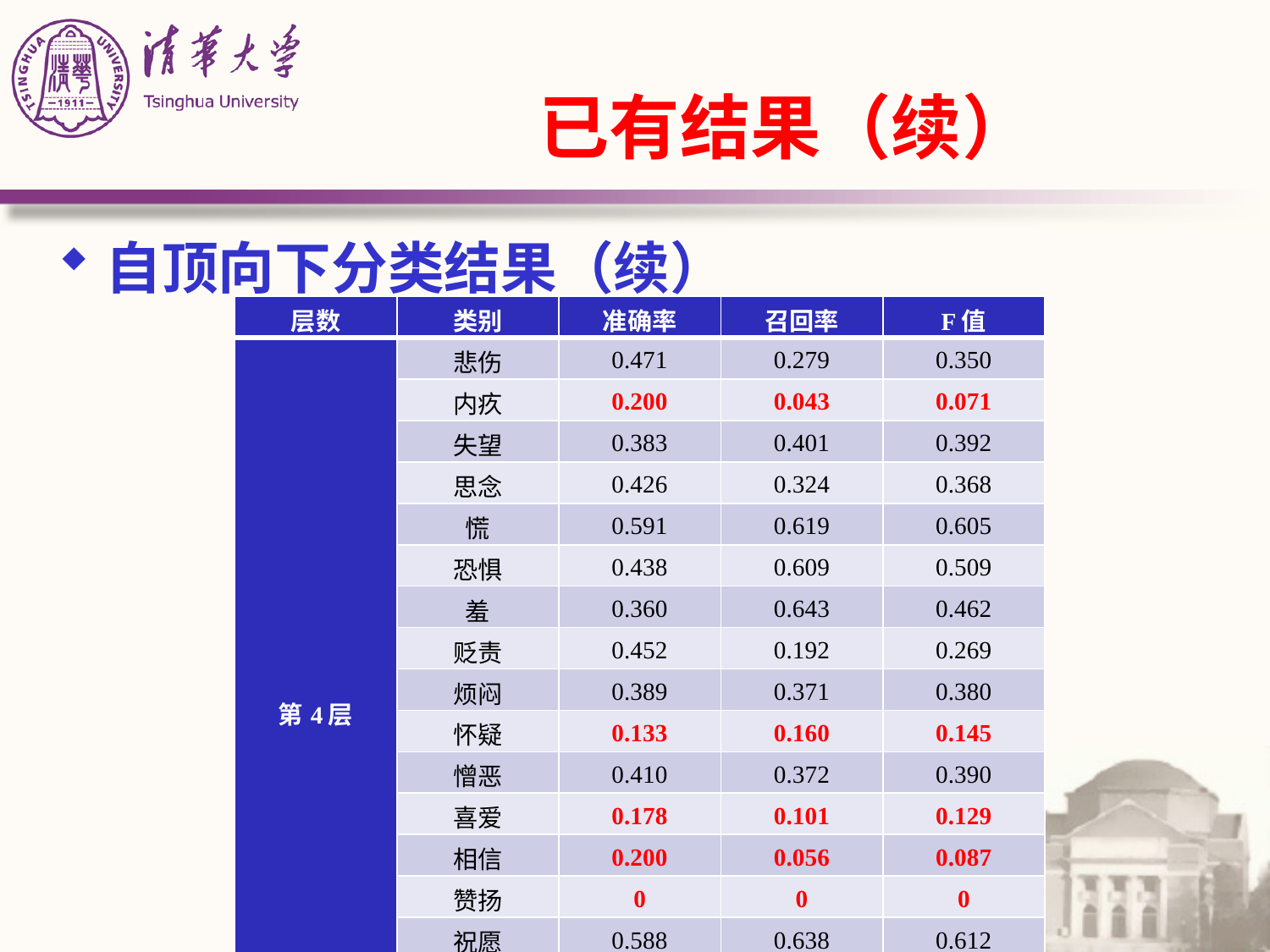

# 已有结果（续）
自顶向下分类结果（续）
| 层数 | 类别 | 准确率 | 召回率 | F值 |
| --- | --- | --- | --- | --- |
| 第4层 | 悲伤 | 0.471 | 0.279 | 0.350 |
|  | 内疚 | 0.200 | 0.043 | 0.071 |
|  | 失望 | 0.383 | 0.401 | 0.392 |
|  | 思念 | 0.426 | 0.324 | 0.368 |
|  | 慌 | 0.591 | 0.619 | 0.605 |
|  | 恐惧 | 0.438 | 0.609 | 0.509 |
|  | 羞 | 0.360 | 0.643 | 0.462 |
|  | 贬责 | 0.452 | 0.192 | 0.269 |
|  | 烦闷 | 0.389 | 0.371 | 0.380 |
|  | 怀疑 | 0.133 | 0.160 | 0.145 |
|  | 憎恶 | 0.410 | 0.372 | 0.390 |
|  | 喜爱 | 0.178 | 0.101 | 0.129 |
|  | 相信 | 0.200 | 0.056 | 0.087 |
|  | 赞扬 | 0 | 0 | 0 |
|  | 祝愿 | 0.588 | 0.638 | 0.612 |
|  | 尊敬 | 0 | 0 | 0 |
|  | 安心 | 0.463 | 0.329 | 0.385 |
|  | 快乐 | 0.416 | 0.338 | 0.373 |